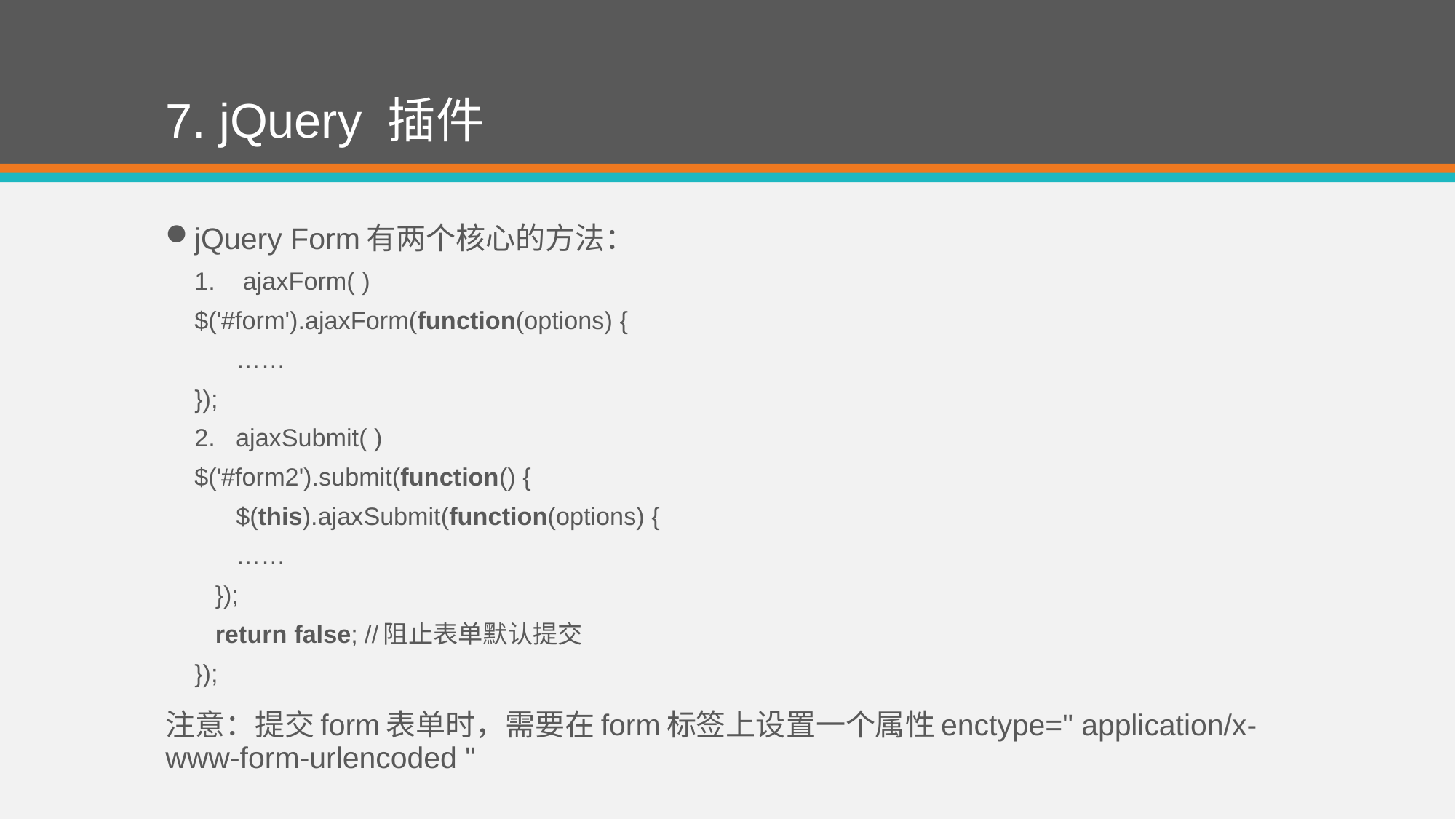

# 7. jQuery 插件
jQuery Form有两个核心的方法：
ajaxForm( )
$('#form').ajaxForm(function(options) {
      ……
});
2.   ajaxSubmit( )
$('#form2').submit(function() {
      $(this).ajaxSubmit(function(options) {
      ……
   });
   return false; //阻止表单默认提交
});
注意：提交form表单时，需要在form标签上设置一个属性enctype=" application/x-www-form-urlencoded "